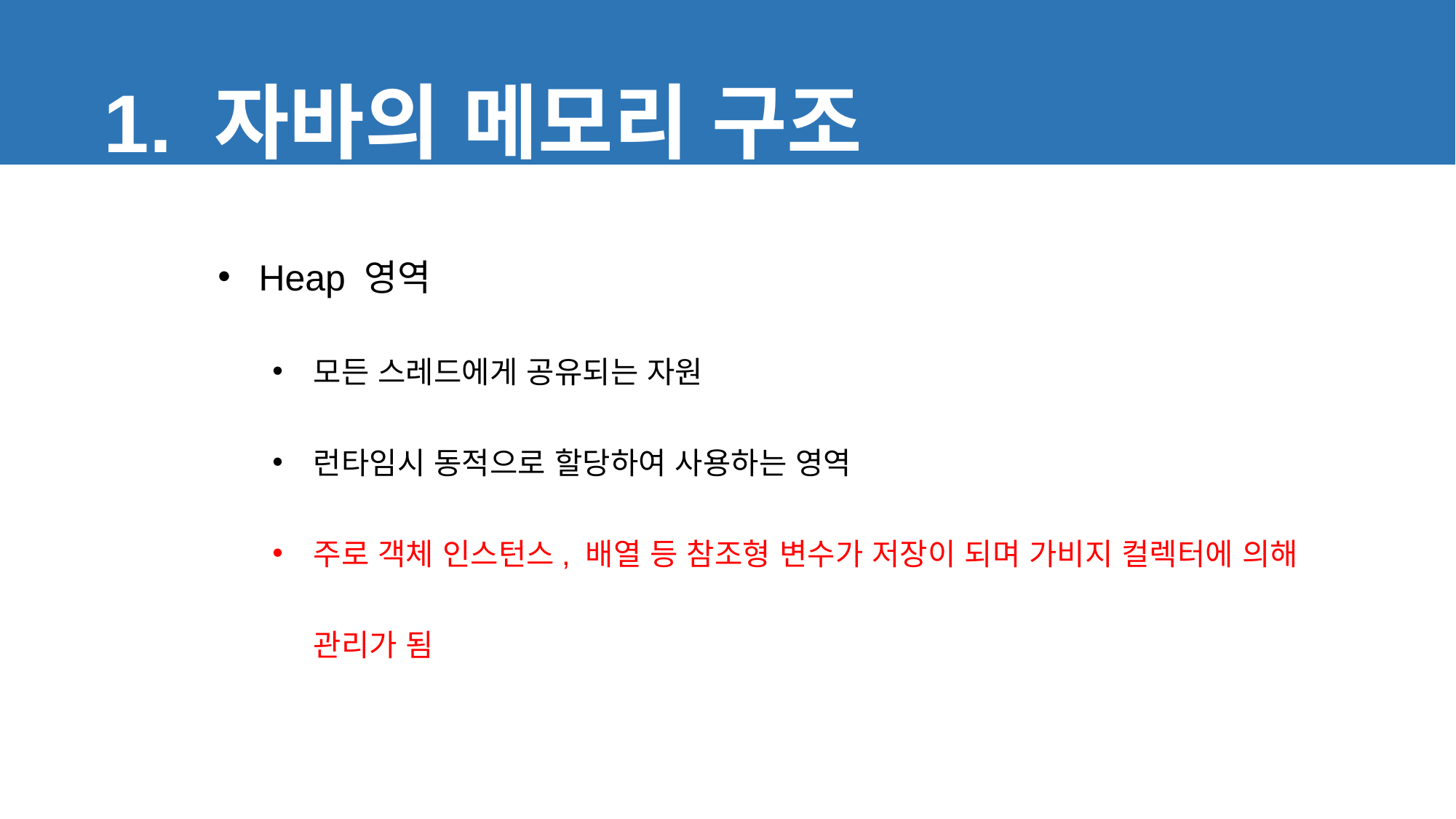

1. 자바의 메모리 구조
Heap 영역
모든 스레드에게 공유되는 자원
런타임시 동적으로 할당하여 사용하는 영역
주로 객체 인스턴스, 배열 등 참조형 변수가 저장이 되며 가비지 컬렉터에 의해 관리가 됨